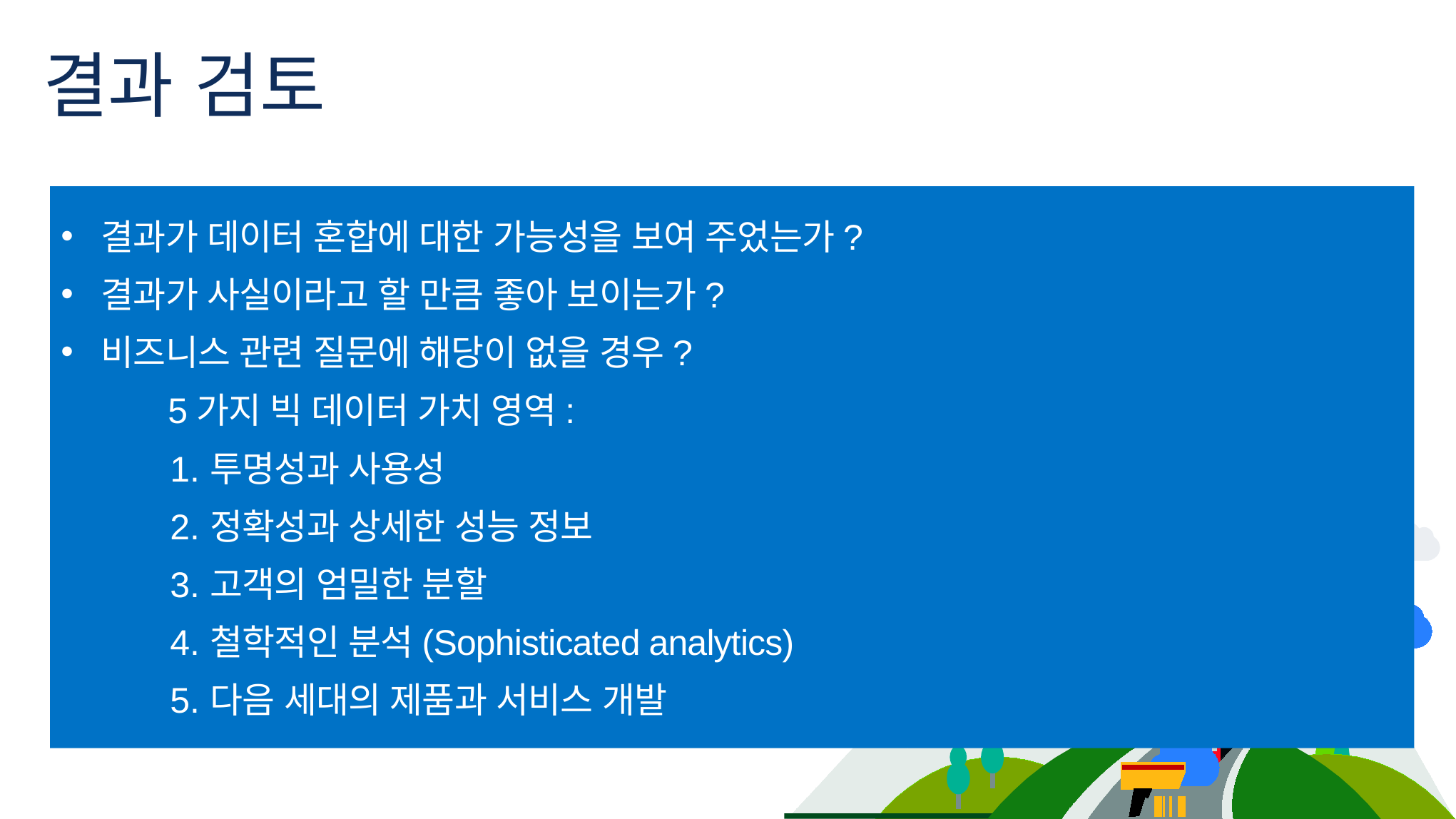

# 결과 검토
결과가 데이터 혼합에 대한 가능성을 보여 주었는가?
결과가 사실이라고 할 만큼 좋아 보이는가?
비즈니스 관련 질문에 해당이 없을 경우?
5가지 빅 데이터 가치 영역:
투명성과 사용성
정확성과 상세한 성능 정보
고객의 엄밀한 분할
철학적인 분석(Sophisticated analytics)
다음 세대의 제품과 서비스 개발